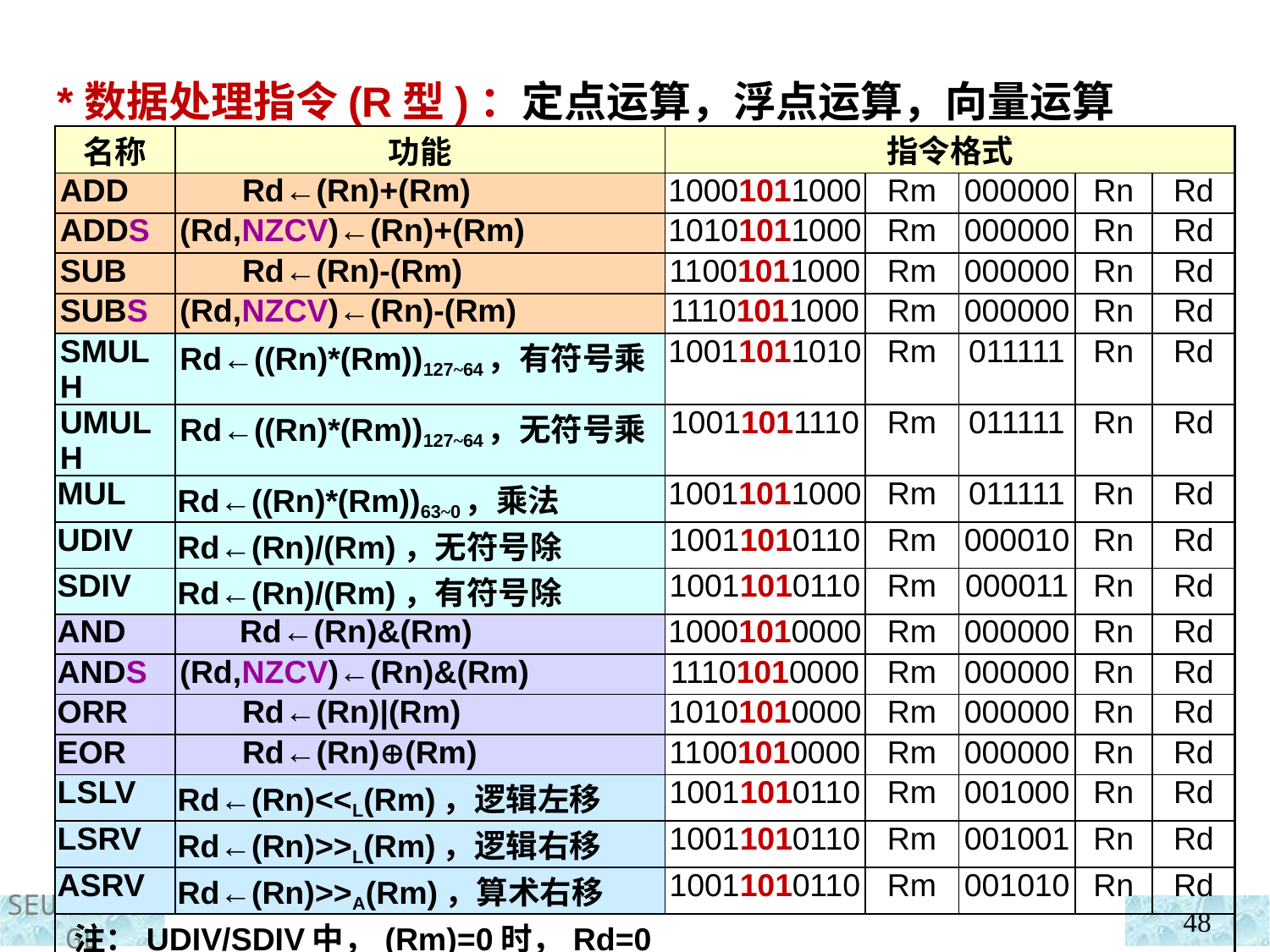

*数据处理指令(R型)：定点运算，浮点运算，向量运算
| 名称 | 功能 | 指令格式 |  |  |  |  |
| --- | --- | --- | --- | --- | --- | --- |
| ADD | Rd←(Rn)+(Rm) | 10001011000 | Rm | 000000 | Rn | Rd |
| ADDS | (Rd,NZCV)←(Rn)+(Rm) | 10101011000 | Rm | 000000 | Rn | Rd |
| SUB | Rd←(Rn)-(Rm) | 11001011000 | Rm | 000000 | Rn | Rd |
| SUBS | (Rd,NZCV)←(Rn)-(Rm) | 11101011000 | Rm | 000000 | Rn | Rd |
| SMULH | Rd←((Rn)\*(Rm))127~64，有符号乘 | 10011011010 | Rm | 011111 | Rn | Rd |
| UMULH | Rd←((Rn)\*(Rm))127~64，无符号乘 | 10011011110 | Rm | 011111 | Rn | Rd |
| MUL | Rd←((Rn)\*(Rm))63~0，乘法 | 10011011000 | Rm | 011111 | Rn | Rd |
| UDIV | Rd←(Rn)/(Rm)，无符号除 | 10011010110 | Rm | 000010 | Rn | Rd |
| SDIV | Rd←(Rn)/(Rm)，有符号除 | 10011010110 | Rm | 000011 | Rn | Rd |
| AND | Rd←(Rn)&(Rm) | 10001010000 | Rm | 000000 | Rn | Rd |
| ANDS | (Rd,NZCV)←(Rn)&(Rm) | 11101010000 | Rm | 000000 | Rn | Rd |
| ORR | Rd←(Rn)|(Rm) | 10101010000 | Rm | 000000 | Rn | Rd |
| EOR | Rd←(Rn)⊕(Rm) | 11001010000 | Rm | 000000 | Rn | Rd |
| LSLV | Rd←(Rn)<<L(Rm)，逻辑左移 | 10011010110 | Rm | 001000 | Rn | Rd |
| LSRV | Rd←(Rn)>>L(Rm)，逻辑右移 | 10011010110 | Rm | 001001 | Rn | Rd |
| ASRV | Rd←(Rn)>>A(Rm)，算术右移 | 10011010110 | Rm | 001010 | Rn | Rd |
| 注：UDIV/SDIV中，(Rm)=0时，Rd=0 |  |  |  |  |  |  |
48